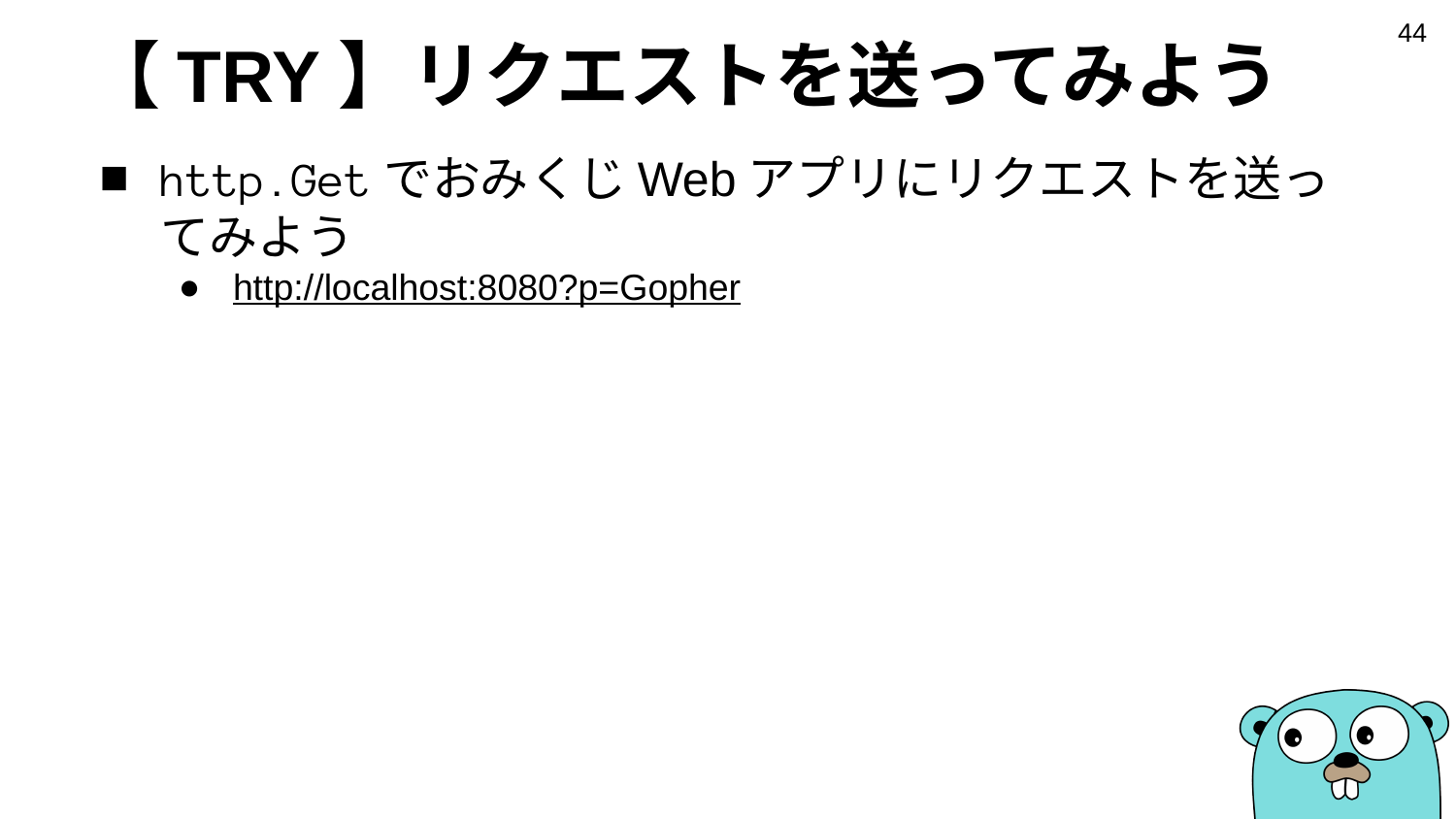

44
# 【TRY】リクエストを送ってみよう
http.GetでおみくじWebアプリにリクエストを送ってみよう
http://localhost:8080?p=Gopher